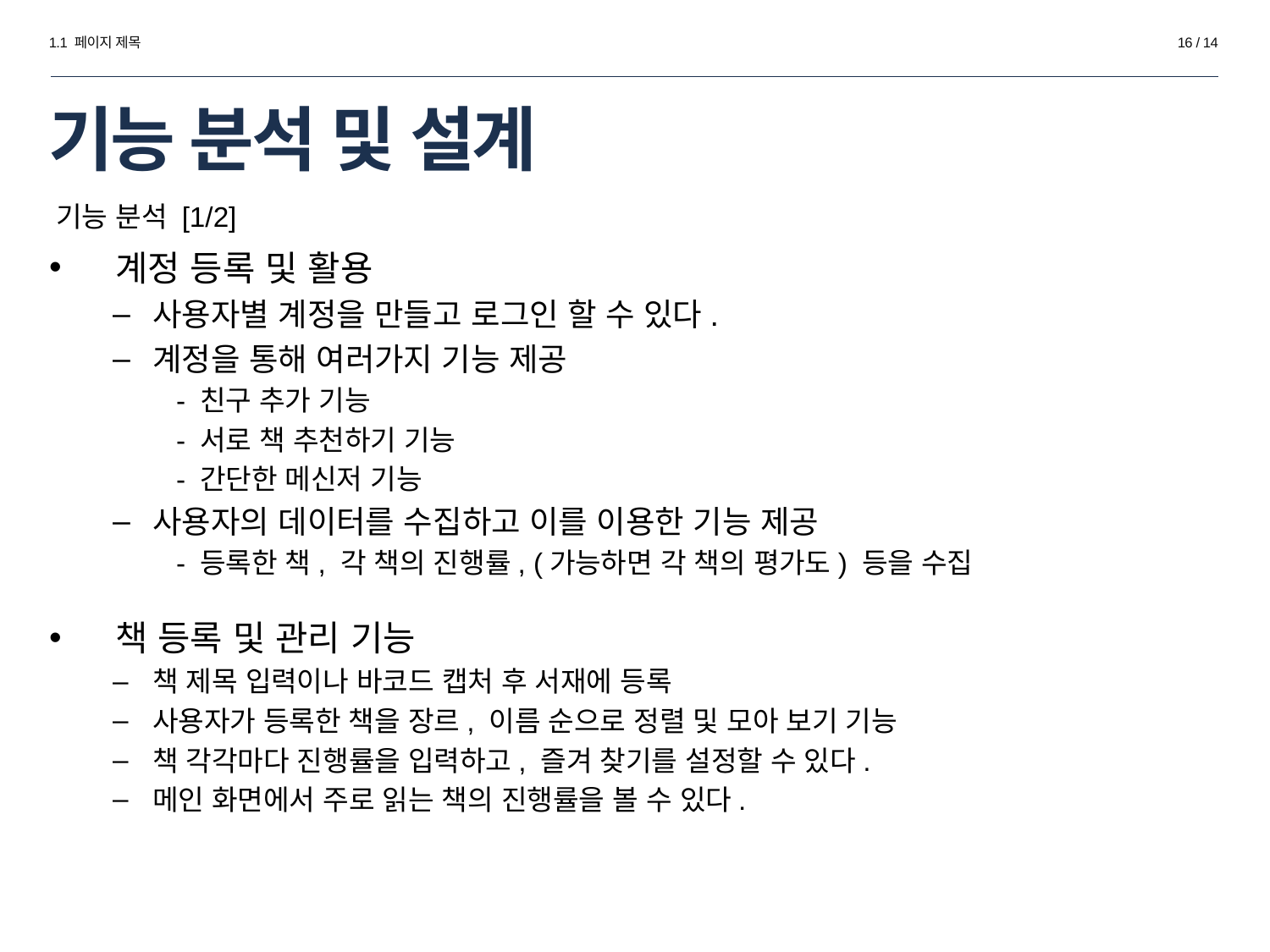

1.1 페이지 제목
16 / 14
# 기능 분석 및 설계
기능 분석 [1/2]

 계정 등록 및 활용
사용자별 계정을 만들고 로그인 할 수 있다.
계정을 통해 여러가지 기능 제공
- 친구 추가 기능
- 서로 책 추천하기 기능
- 간단한 메신저 기능
사용자의 데이터를 수집하고 이를 이용한 기능 제공
- 등록한 책, 각 책의 진행률, (가능하면 각 책의 평가도) 등을 수집

 책 등록 및 관리 기능
책 제목 입력이나 바코드 캡처 후 서재에 등록
사용자가 등록한 책을 장르, 이름 순으로 정렬 및 모아 보기 기능
책 각각마다 진행률을 입력하고, 즐겨 찾기를 설정할 수 있다.
메인 화면에서 주로 읽는 책의 진행률을 볼 수 있다.